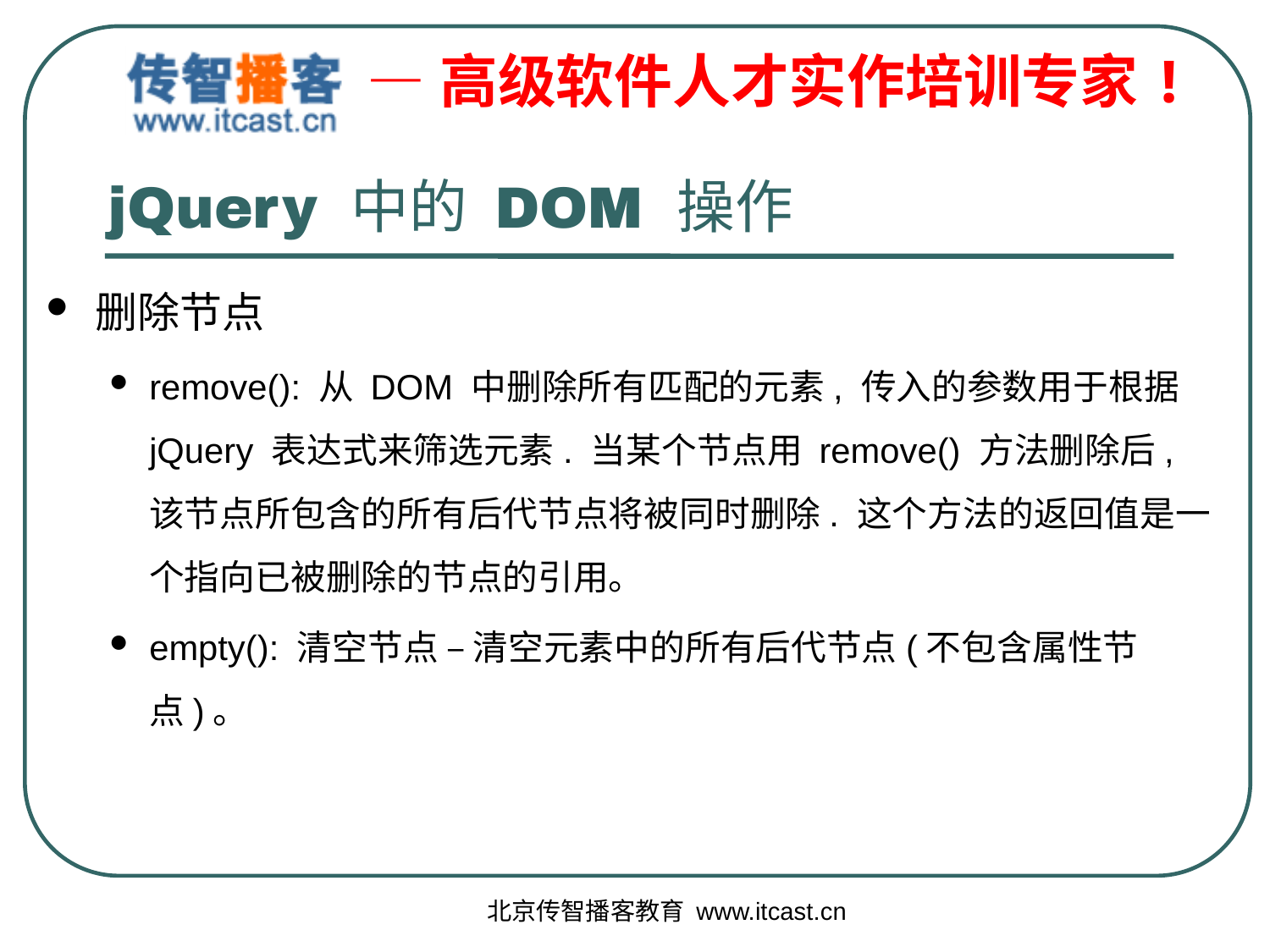

jQuery 中的 DOM 操作
删除节点
remove(): 从 DOM 中删除所有匹配的元素, 传入的参数用于根据 jQuery 表达式来筛选元素. 当某个节点用 remove() 方法删除后, 该节点所包含的所有后代节点将被同时删除. 这个方法的返回值是一个指向已被删除的节点的引用。
empty(): 清空节点 – 清空元素中的所有后代节点(不包含属性节点)。
北京传智播客教育 www.itcast.cn